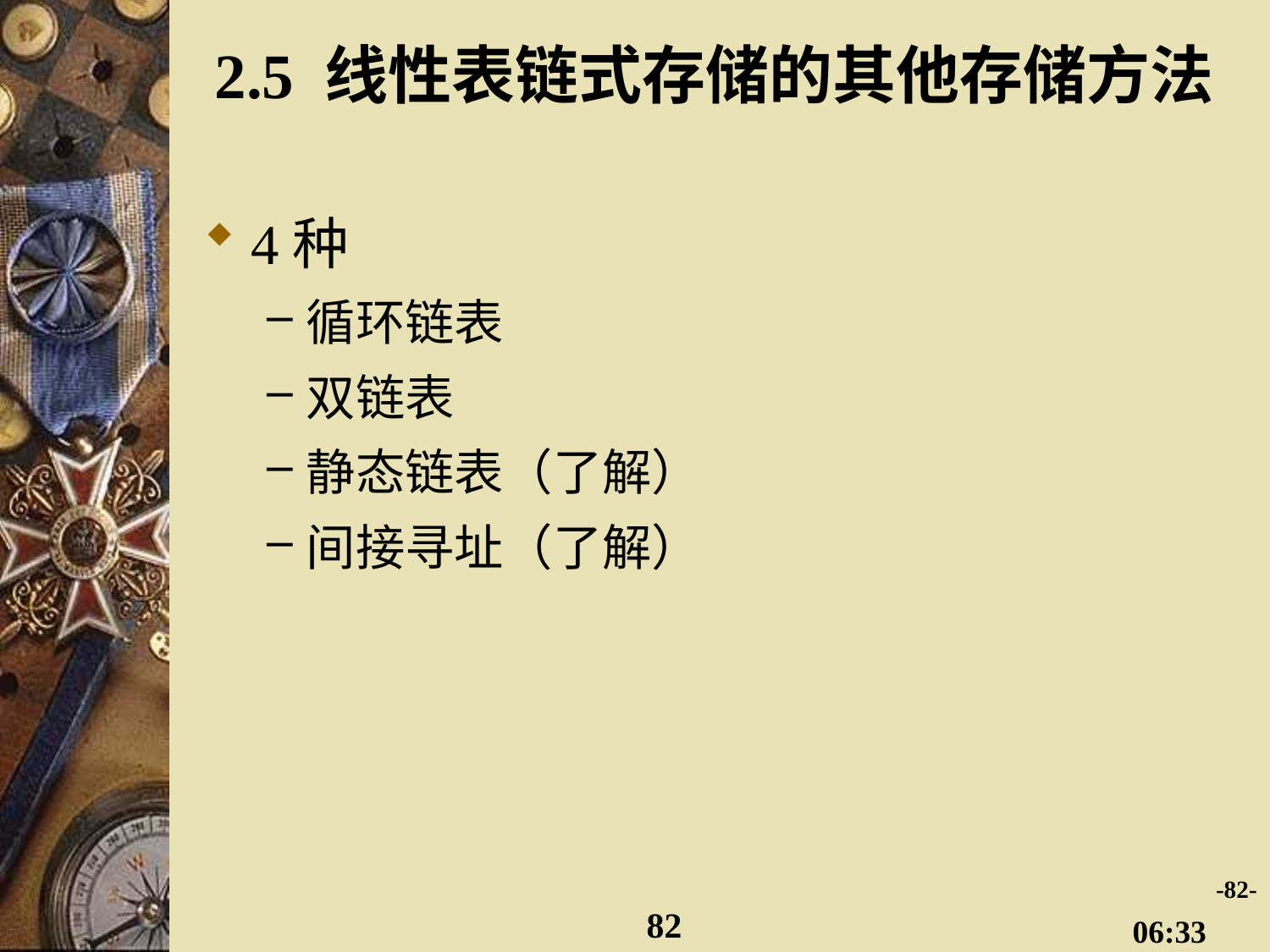

# 2.5 线性表链式存储的其他存储方法
4种
循环链表
双链表
静态链表（了解）
间接寻址（了解）
-82-